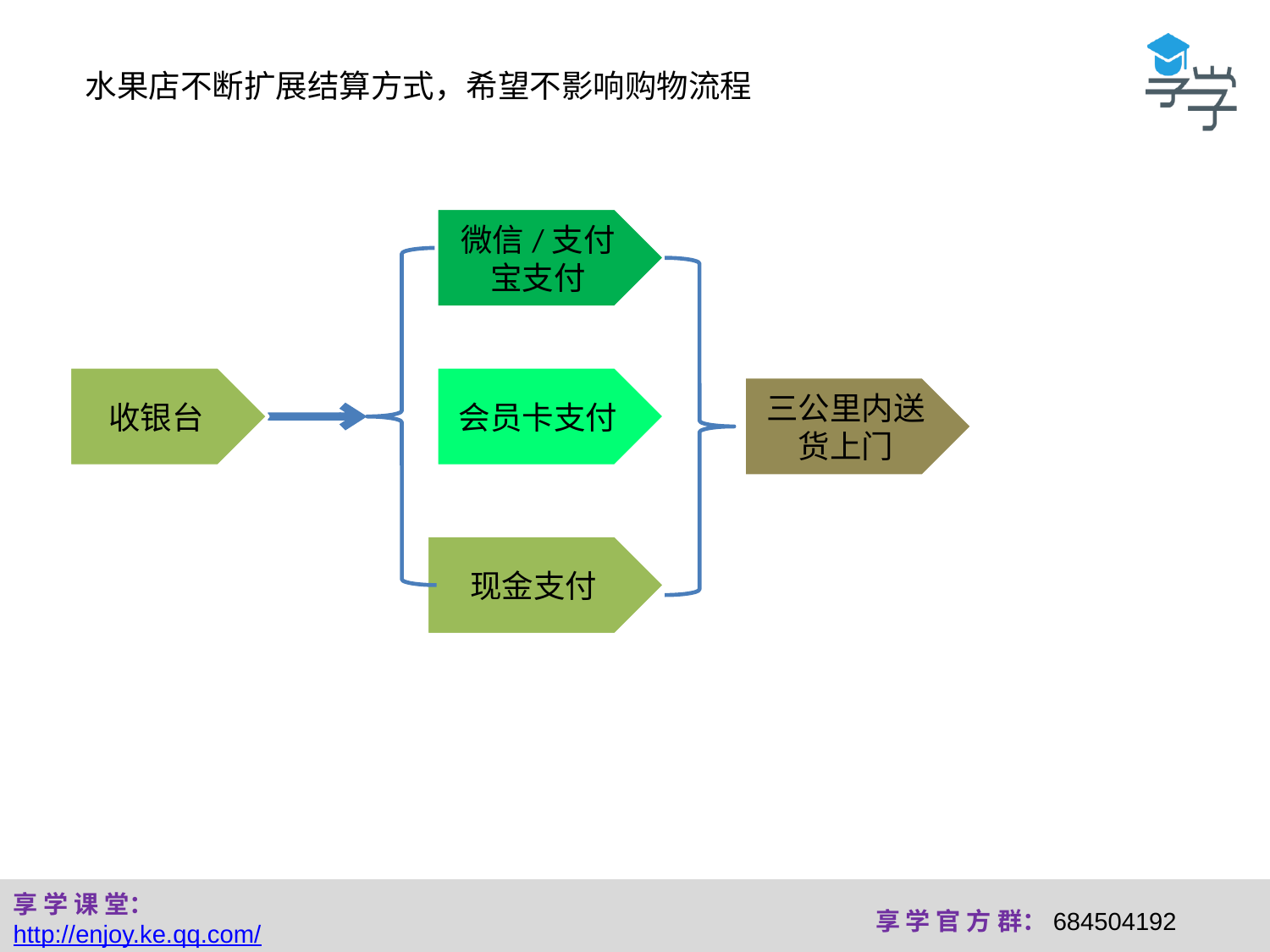

水果店不断扩展结算方式，希望不影响购物流程
微信/支付宝支付

收银台
会员卡支付
三公里内送货上门
现金支付